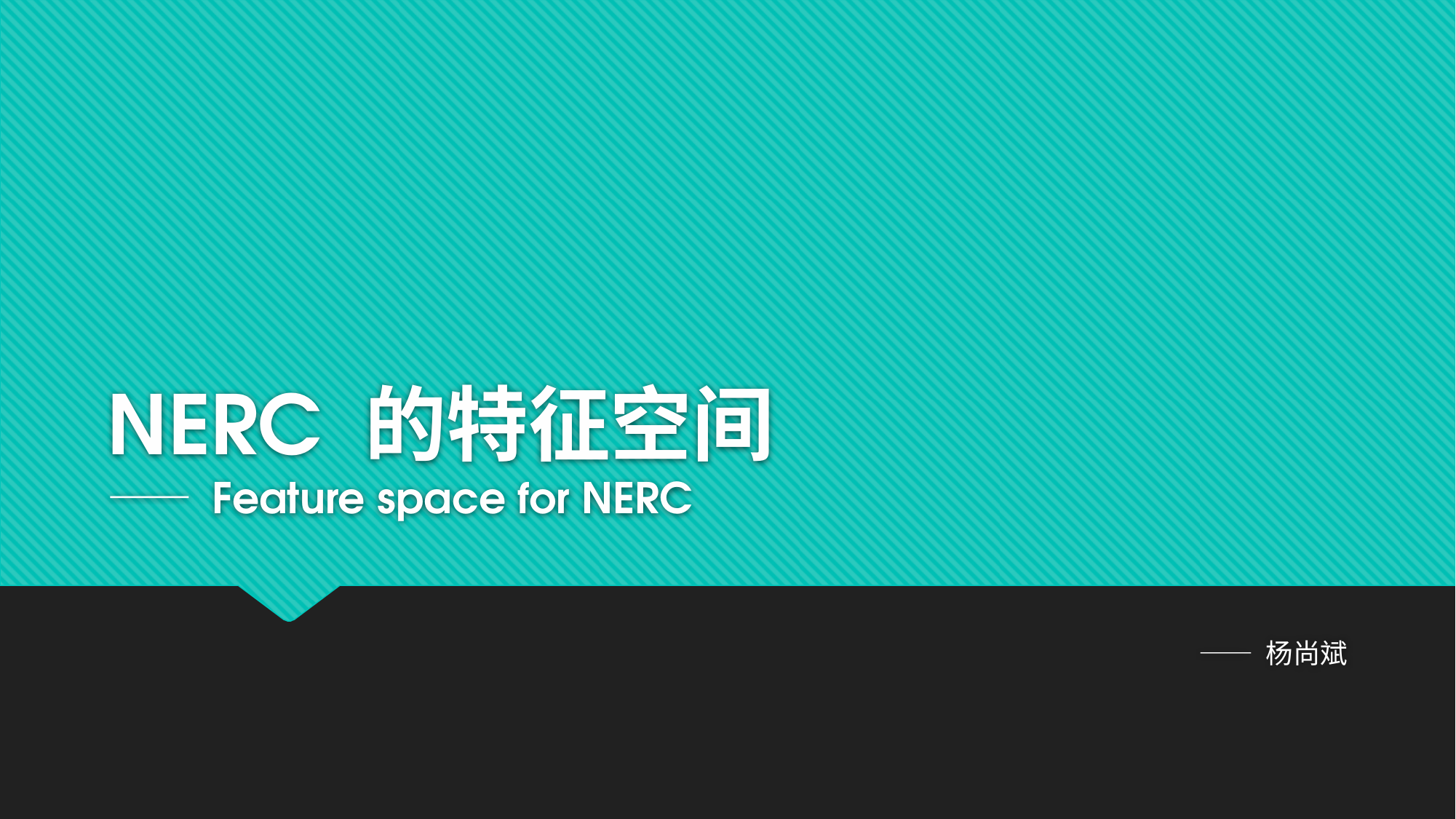

# NERC 的特征空间 —— Feature space for NERC
—— 杨尚斌